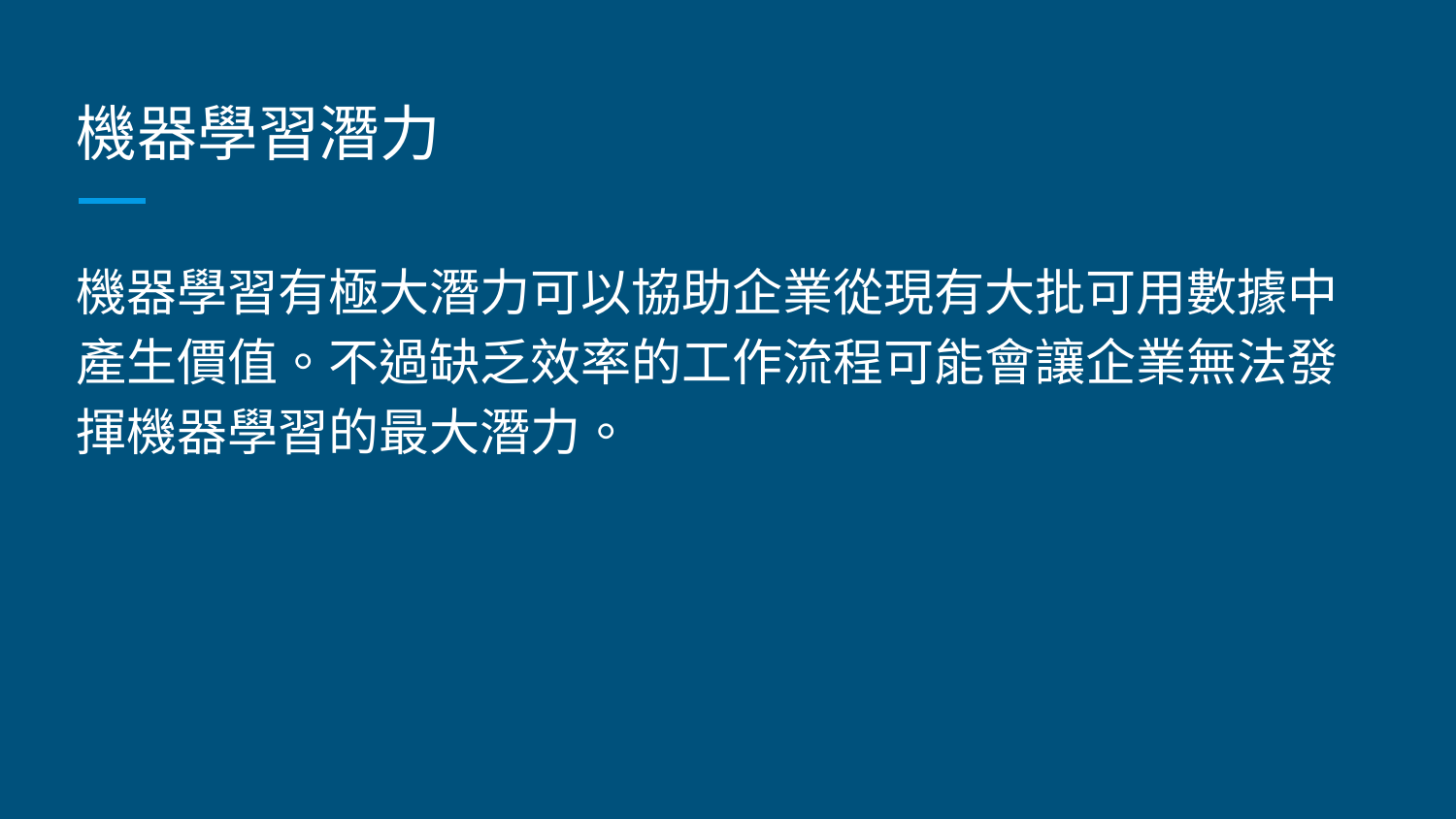

# 機器學習潛力
機器學習有極大潛力可以協助企業從現有大批可用數據中產生價值。不過缺乏效率的工作流程可能會讓企業無法發揮機器學習的最大潛力。